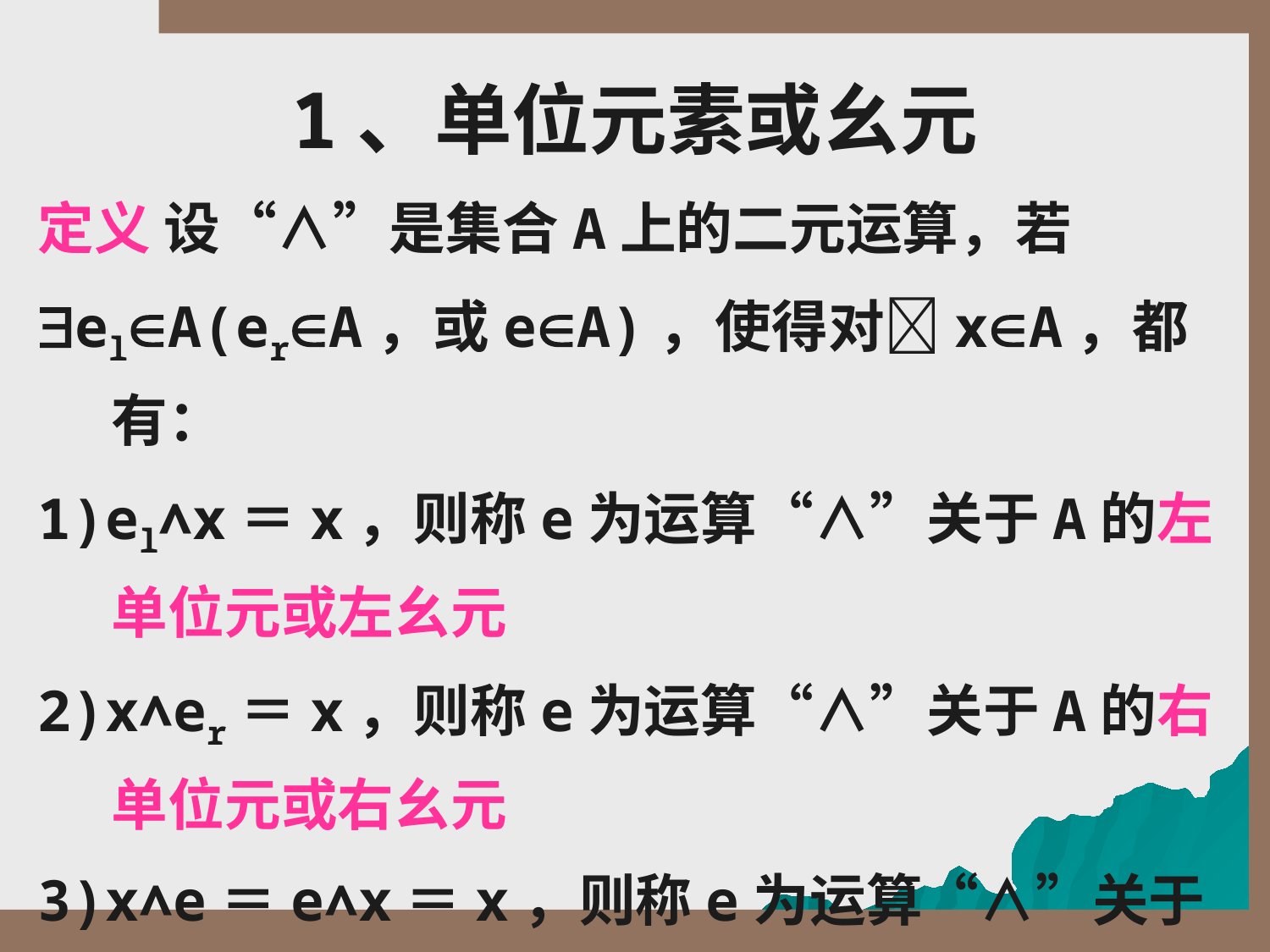

# 1、单位元素或幺元
定义 设“∧”是集合A上的二元运算，若
∃el∈A(er∈A，或e∈A)，使得对∀x∈A，都有：
1)el∧x＝x，则称e为运算“∧”关于A的左单位元或左幺元；
2)x∧er＝x，则称e为运算“∧”关于A的右单位元或右幺元；
3)x∧e＝e∧x＝x，则称e为运算“∧”关于A的单位元或幺元；
16